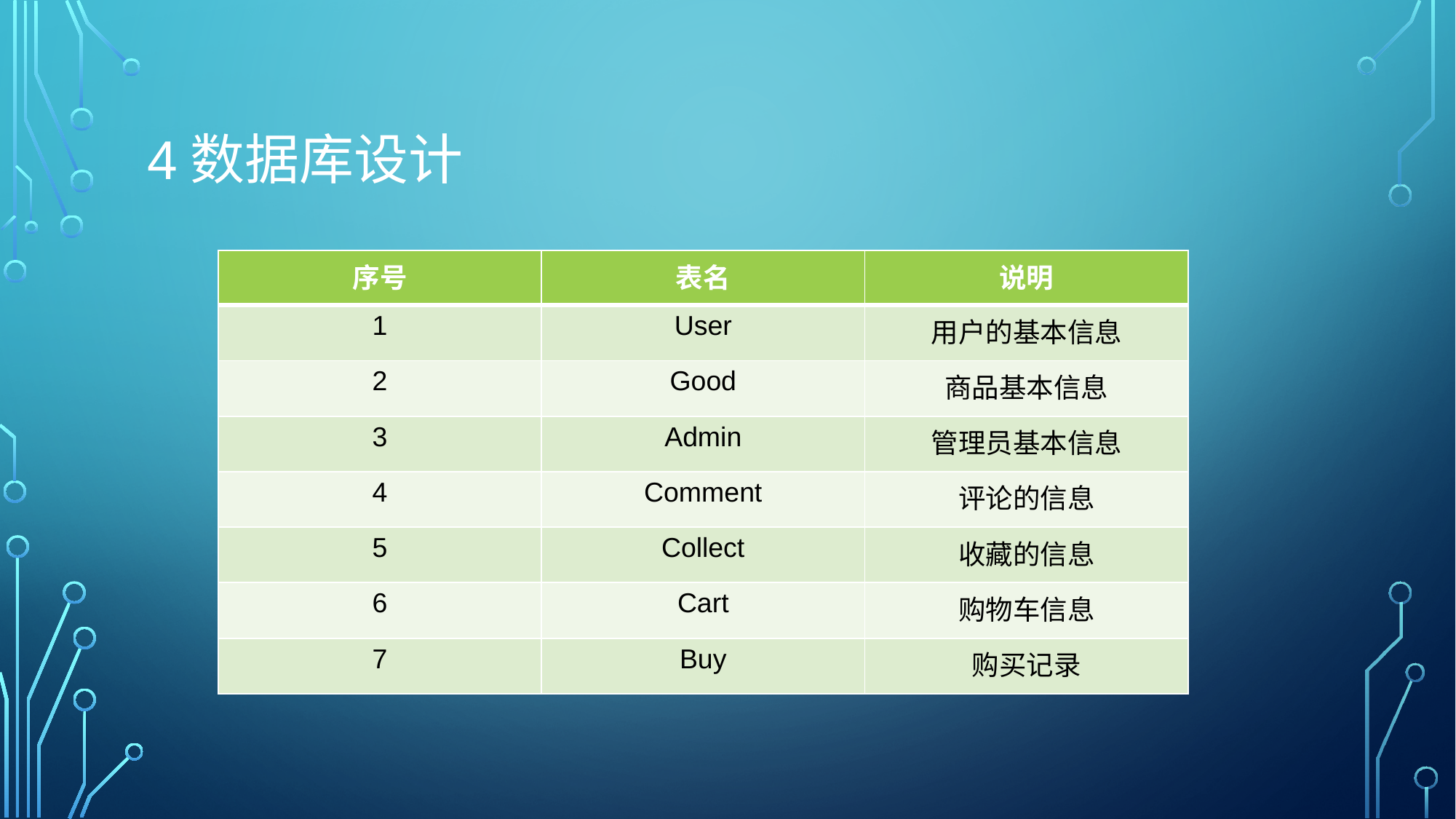

# 4数据库设计
| 序号 | 表名 | 说明 |
| --- | --- | --- |
| 1 | User | 用户的基本信息 |
| 2 | Good | 商品基本信息 |
| 3 | Admin | 管理员基本信息 |
| 4 | Comment | 评论的信息 |
| 5 | Collect | 收藏的信息 |
| 6 | Cart | 购物车信息 |
| 7 | Buy | 购买记录 |